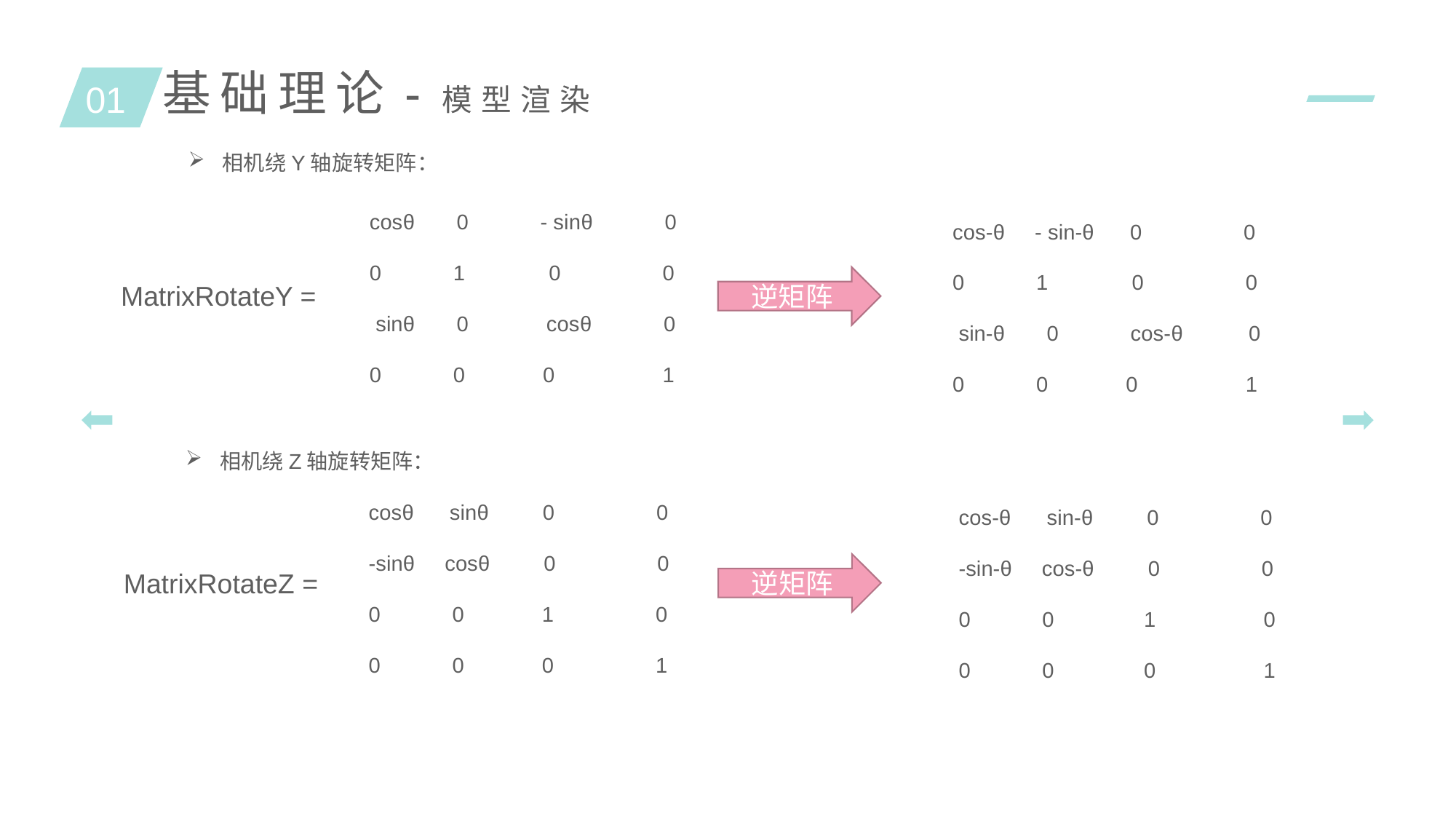

基础理论-模型渲染

01

相机绕Y轴旋转矩阵：
cosθ       0            - sinθ            0

0            1              0                 0

 sinθ       0             cosθ            0

0            0             0                  1

cos-θ     - sin-θ      0                 0

0            1              0                 0

 sin-θ       0            cos-θ           0

0            0             0                  1

逆矩阵
MatrixRotateY =

相机绕Z轴旋转矩阵：
cosθ      sinθ         0                 0

-sinθ     cosθ         0                 0

0            0             1                 0

0            0             0                 1

cos-θ      sin-θ         0                 0

-sin-θ     cos-θ         0                 0

0            0               1                  0

0            0               0                  1

逆矩阵
MatrixRotateZ =